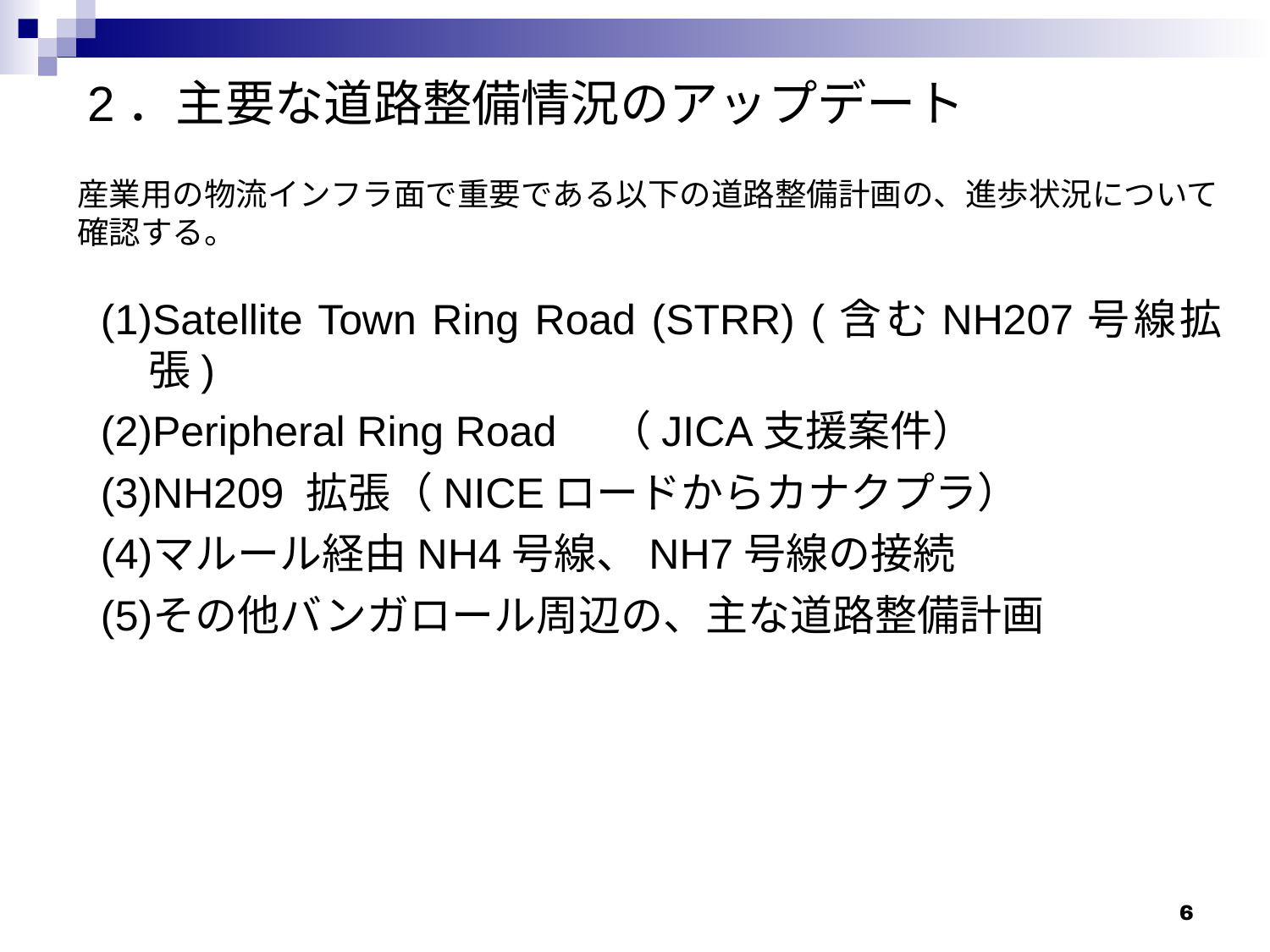

2．主要な道路整備情況のアップデート
産業用の物流インフラ面で重要である以下の道路整備計画の、進歩状況について確認する。
Satellite Town Ring Road (STRR) (含むNH207号線拡張)
Peripheral Ring Road　（JICA支援案件）
NH209 拡張（NICEロードからカナクプラ）
マルール経由NH4号線、NH7号線の接続
その他バンガロール周辺の、主な道路整備計画
6